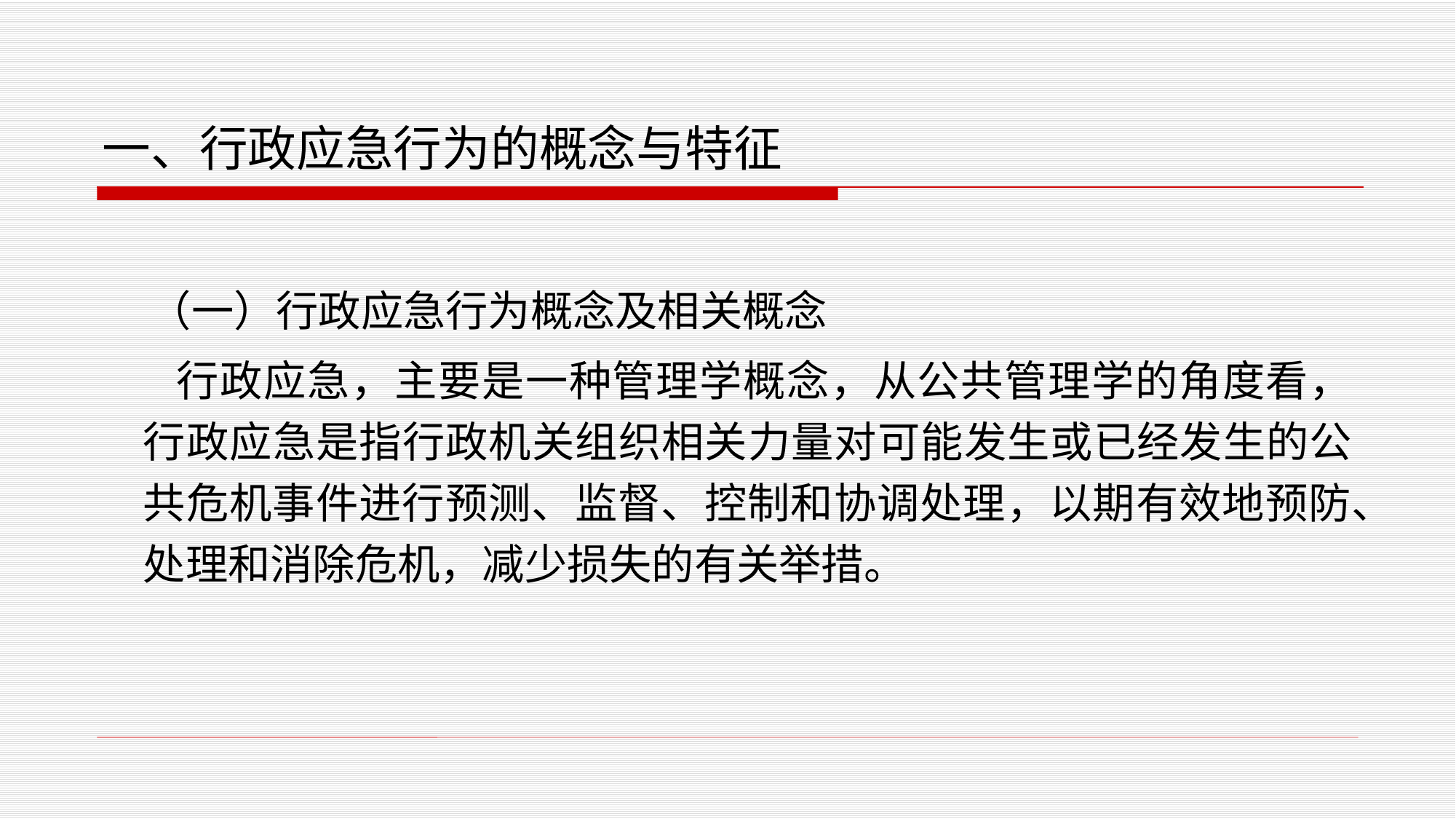

# 一、行政应急行为的概念与特征

    （一）行政应急行为概念及相关概念
      行政应急，主要是一种管理学概念，从公共管理学的角度看，行政应急是指行政机关组织相关力量对可能发生或已经发生的公共危机事件进行预测、监督、控制和协调处理，以期有效地预防、处理和消除危机，减少损失的有关举措。